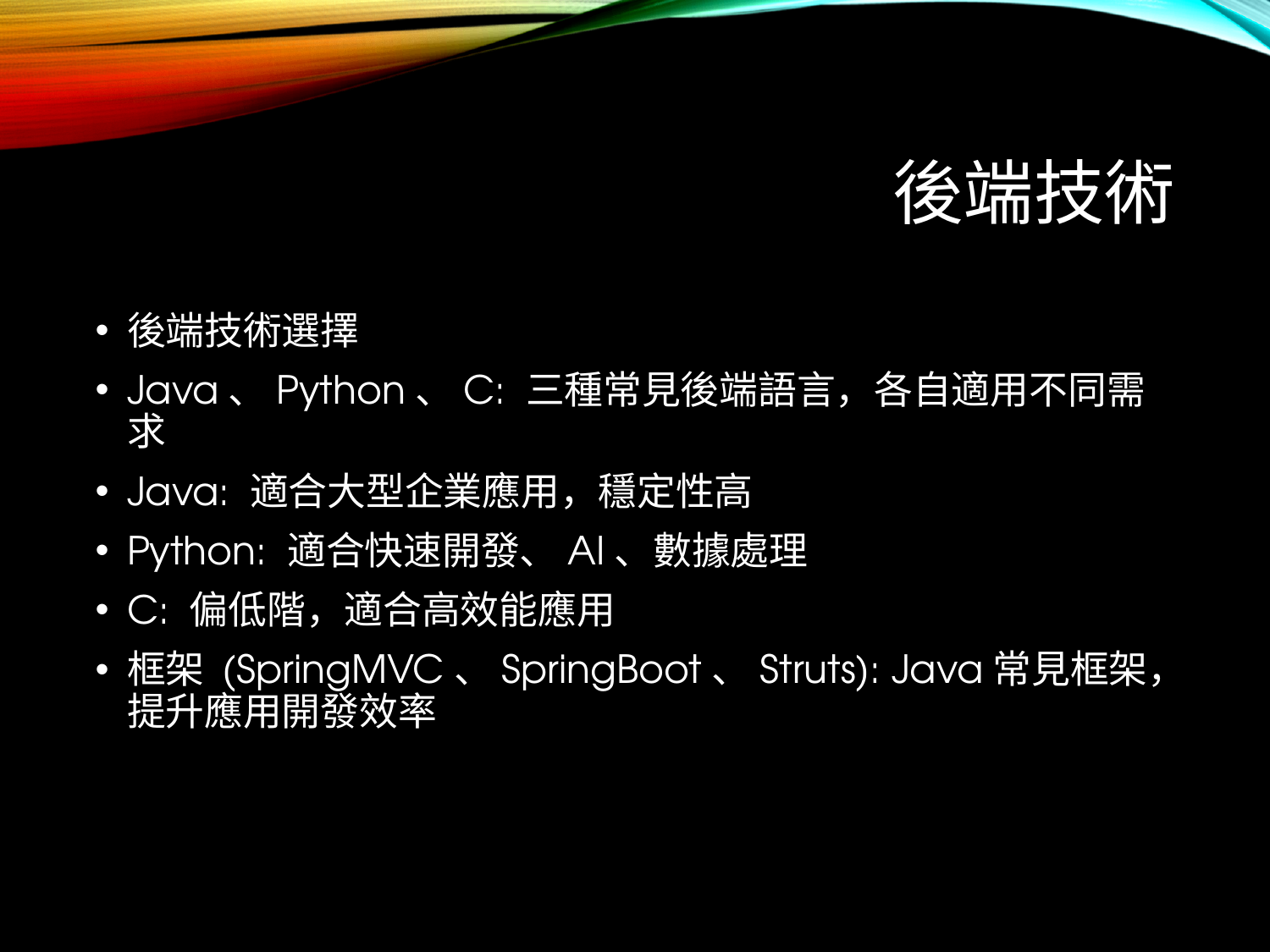

# 後端技術
後端技術選擇
Java、Python、C: 三種常見後端語言，各自適用不同需求
Java: 適合大型企業應用，穩定性高
Python: 適合快速開發、AI、數據處理
C: 偏低階，適合高效能應用
框架 (SpringMVC、SpringBoot、Struts): Java常見框架，提升應用開發效率